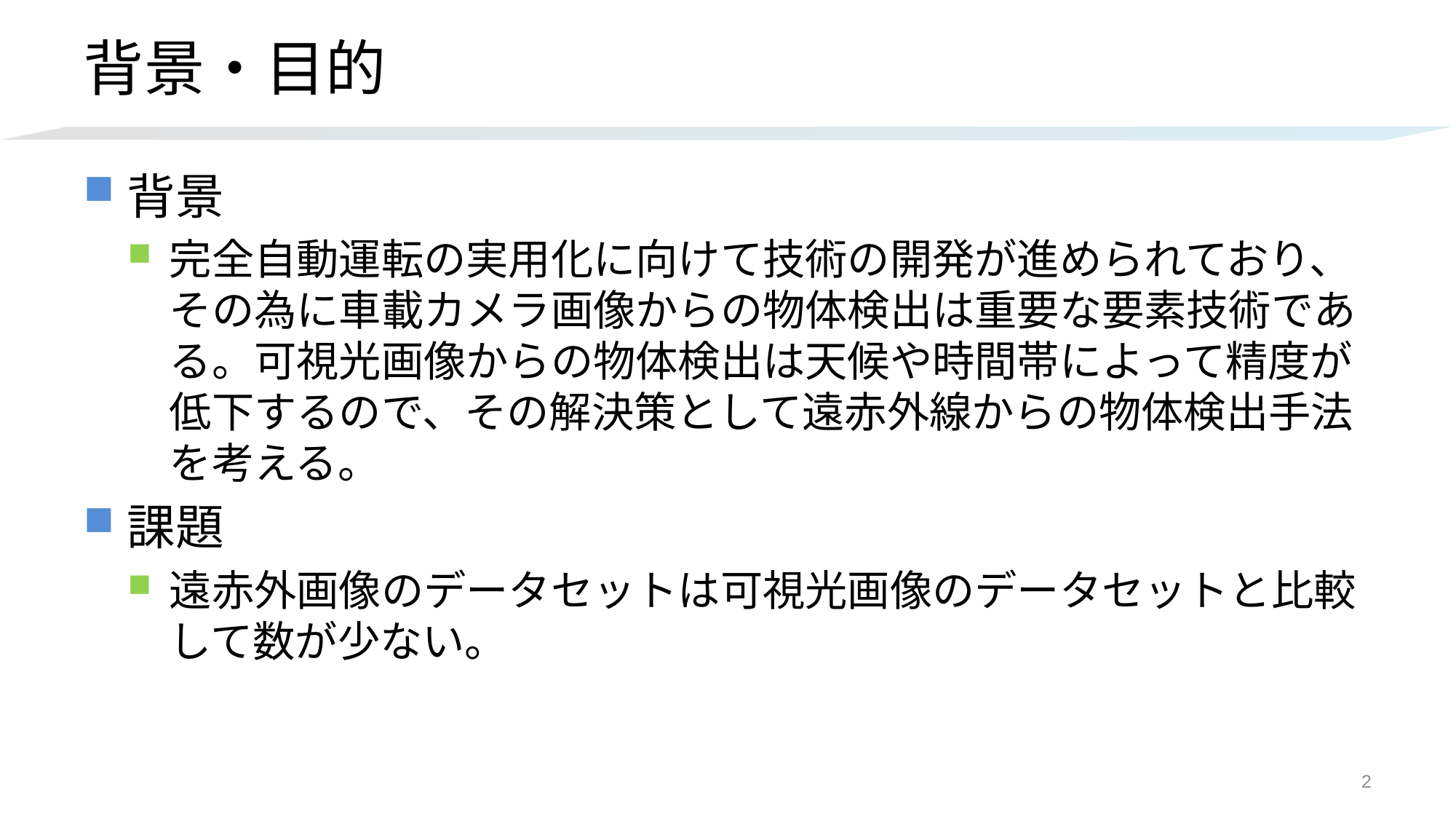

# 背景・目的
背景
完全自動運転の実用化に向けて技術の開発が進められており、その為に車載カメラ画像からの物体検出は重要な要素技術である。可視光画像からの物体検出は天候や時間帯によって精度が低下するので、その解決策として遠赤外線からの物体検出手法を考える。
課題
遠赤外画像のデータセットは可視光画像のデータセットと比較して数が少ない。
2